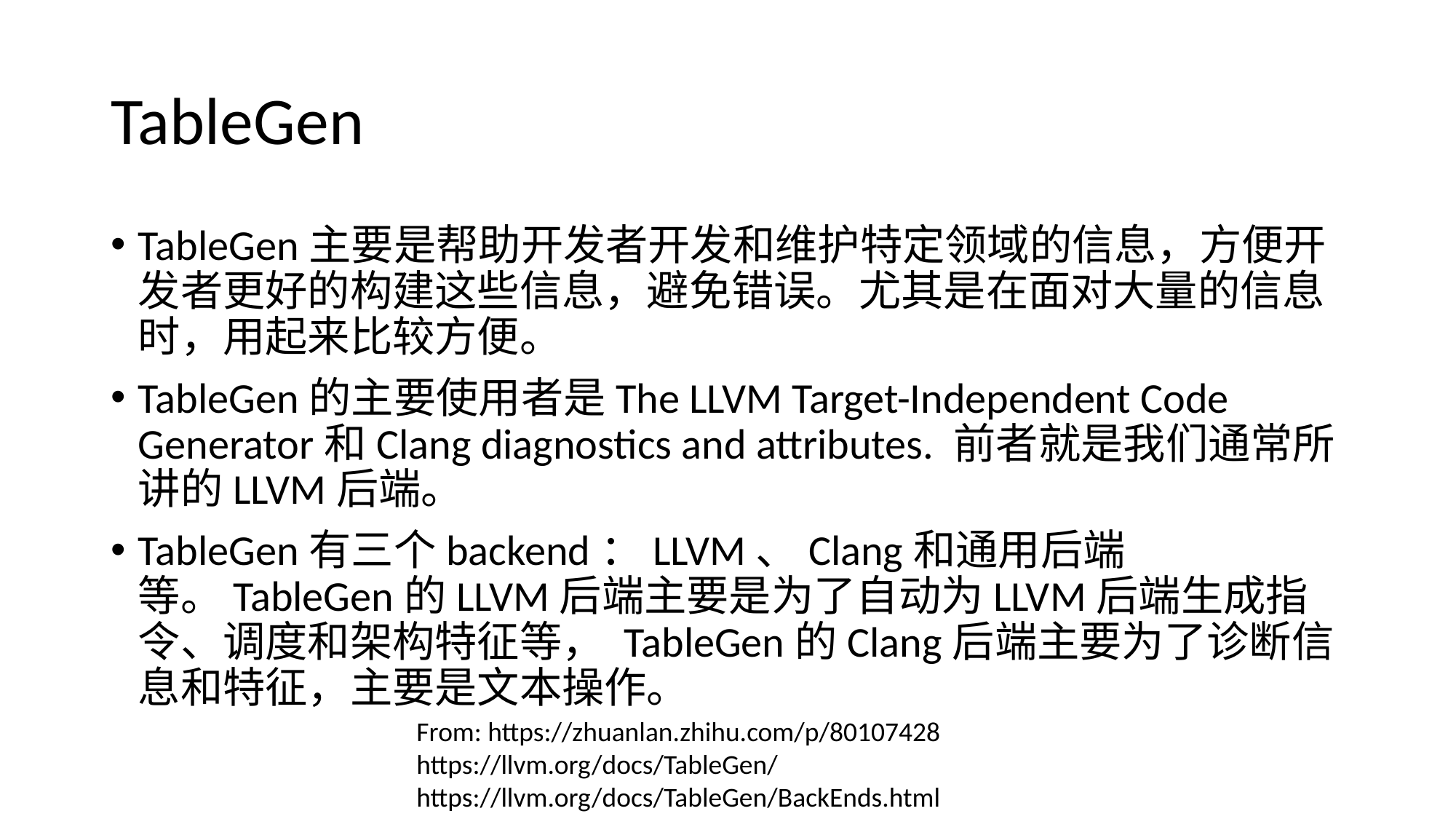

# TableGen
TableGen主要是帮助开发者开发和维护特定领域的信息，方便开发者更好的构建这些信息，避免错误。尤其是在面对大量的信息时，用起来比较方便。
TableGen的主要使用者是The LLVM Target-Independent Code Generator和Clang diagnostics and attributes. 前者就是我们通常所讲的LLVM后端。
TableGen有三个backend：LLVM、Clang和通用后端等。TableGen的LLVM后端主要是为了自动为LLVM后端生成指令、调度和架构特征等， TableGen的Clang后端主要为了诊断信息和特征，主要是文本操作。
From: https://zhuanlan.zhihu.com/p/80107428
https://llvm.org/docs/TableGen/
https://llvm.org/docs/TableGen/BackEnds.html